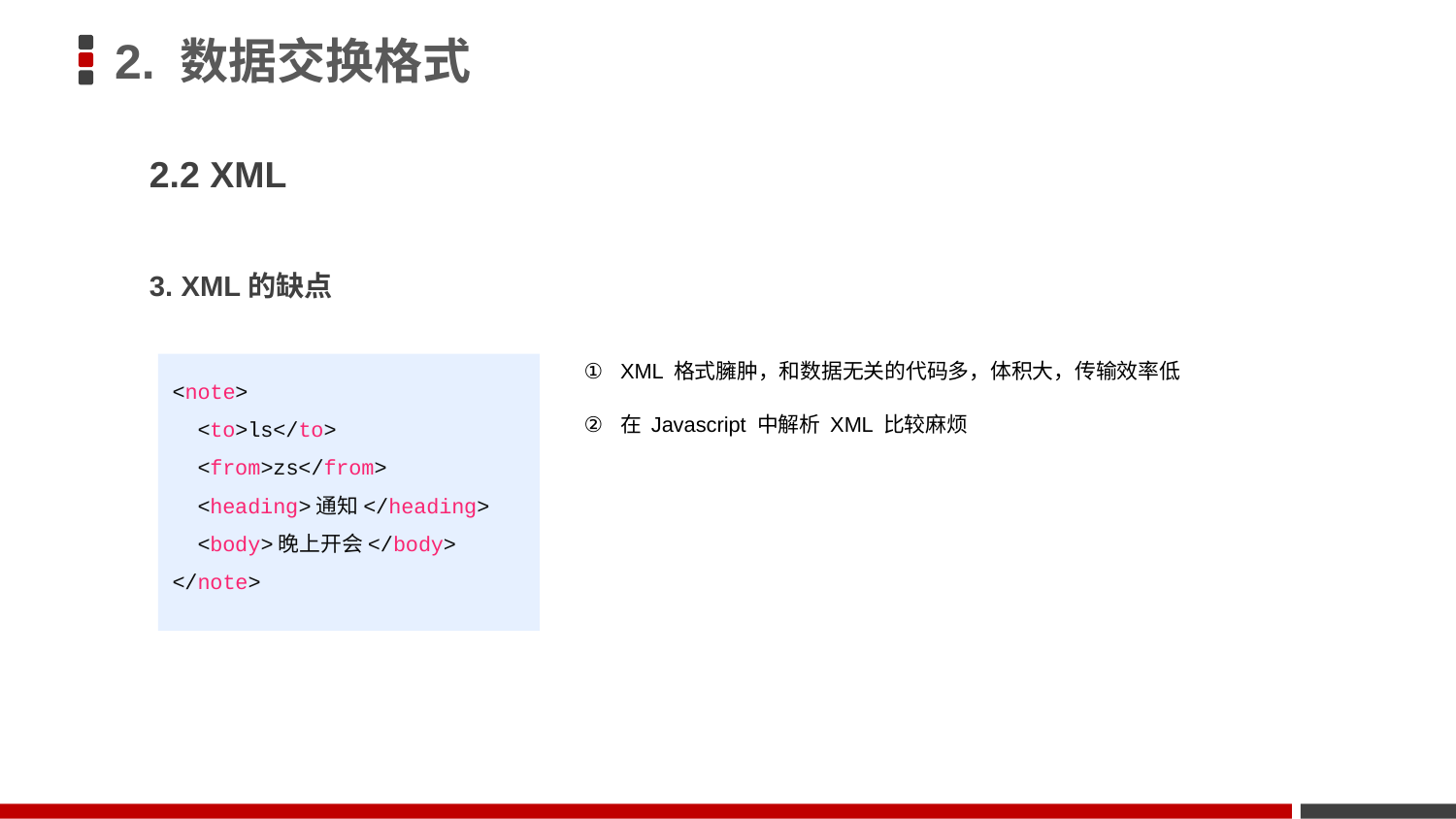

# 2. 数据交换格式
2.2 XML
3. XML的缺点
XML 格式臃肿，和数据无关的代码多，体积大，传输效率低
在 Javascript 中解析 XML 比较麻烦
<note>
  <to>ls</to>
  <from>zs</from>
  <heading>通知</heading>
  <body>晚上开会</body>
</note>